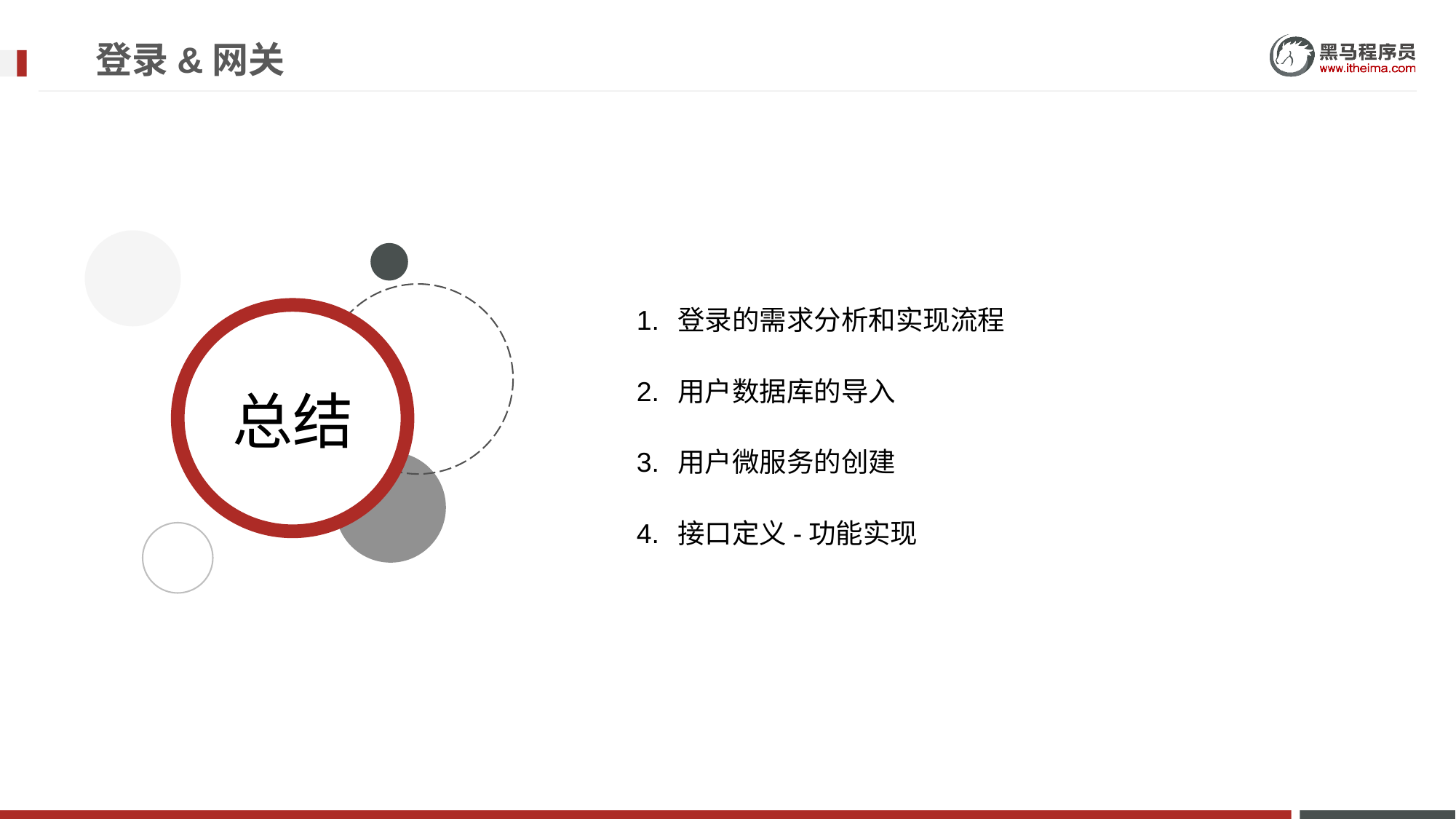

# 登录&网关
登录的需求分析和实现流程
用户数据库的导入
用户微服务的创建
接口定义-功能实现